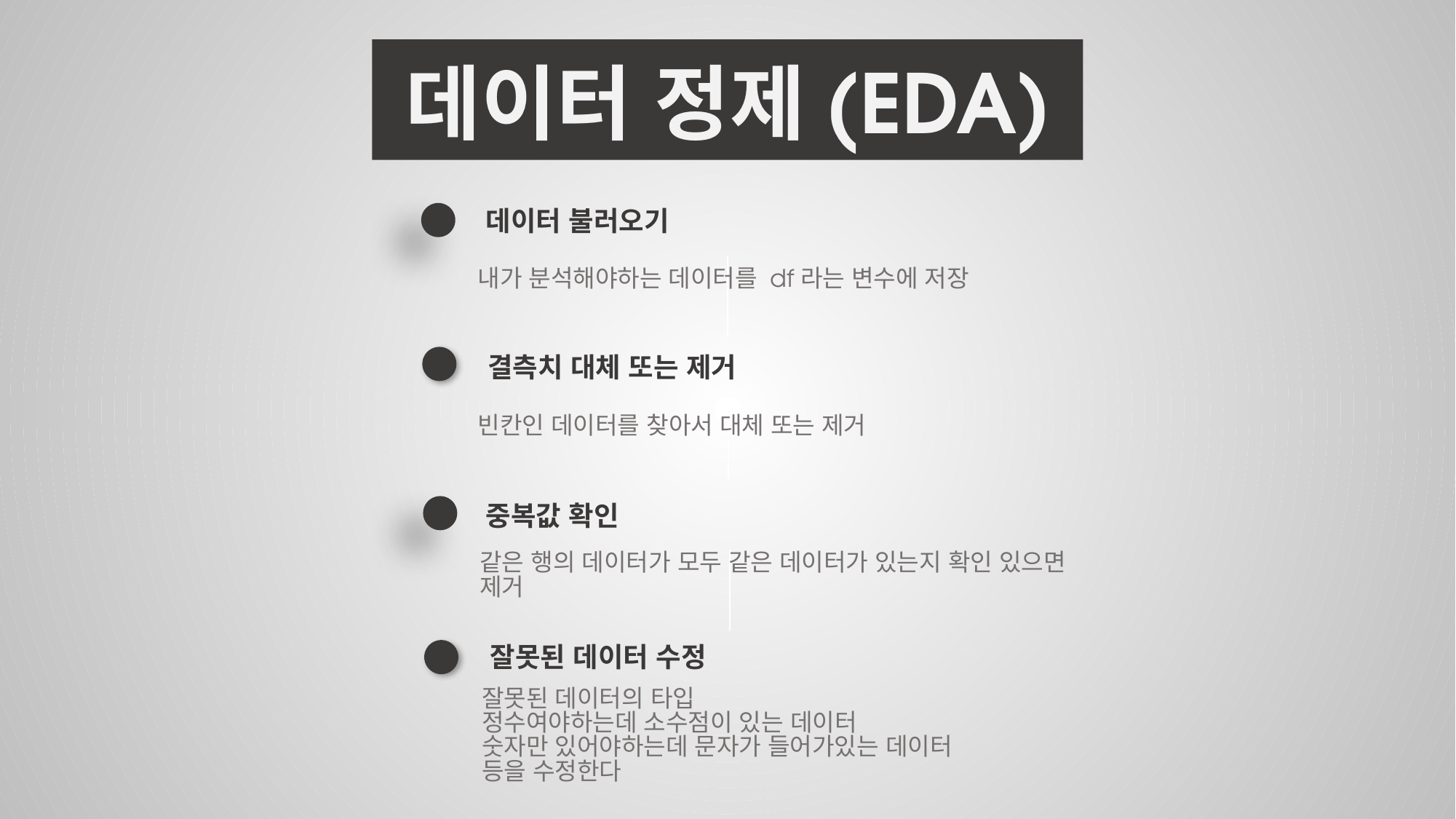

데이터 정제(EDA)
데이터 불러오기

내가 분석해야하는 데이터를 df라는 변수에 저장
결측치 대체 또는 제거

빈칸인 데이터를 찾아서 대체 또는 제거
중복값 확인

같은 행의 데이터가 모두 같은 데이터가 있는지 확인 있으면 제거
잘못된 데이터 수정

잘못된 데이터의 타입
정수여야하는데 소수점이 있는 데이터
숫자만 있어야하는데 문자가 들어가있는 데이터
등을 수정한다